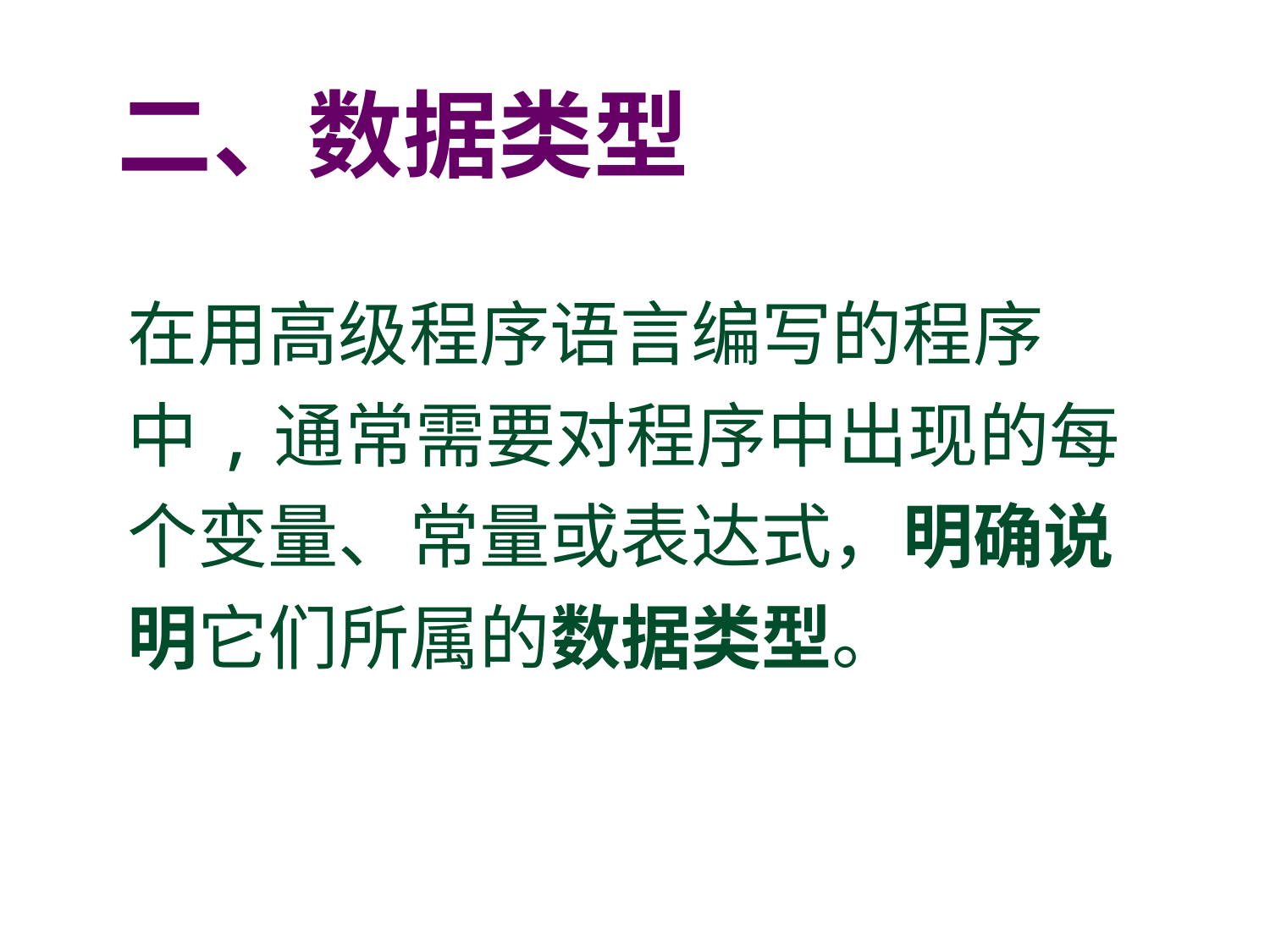

二、数据类型
在用高级程序语言编写的程序中,通常需要对程序中出现的每个变量、常量或表达式，明确说明它们所属的数据类型。